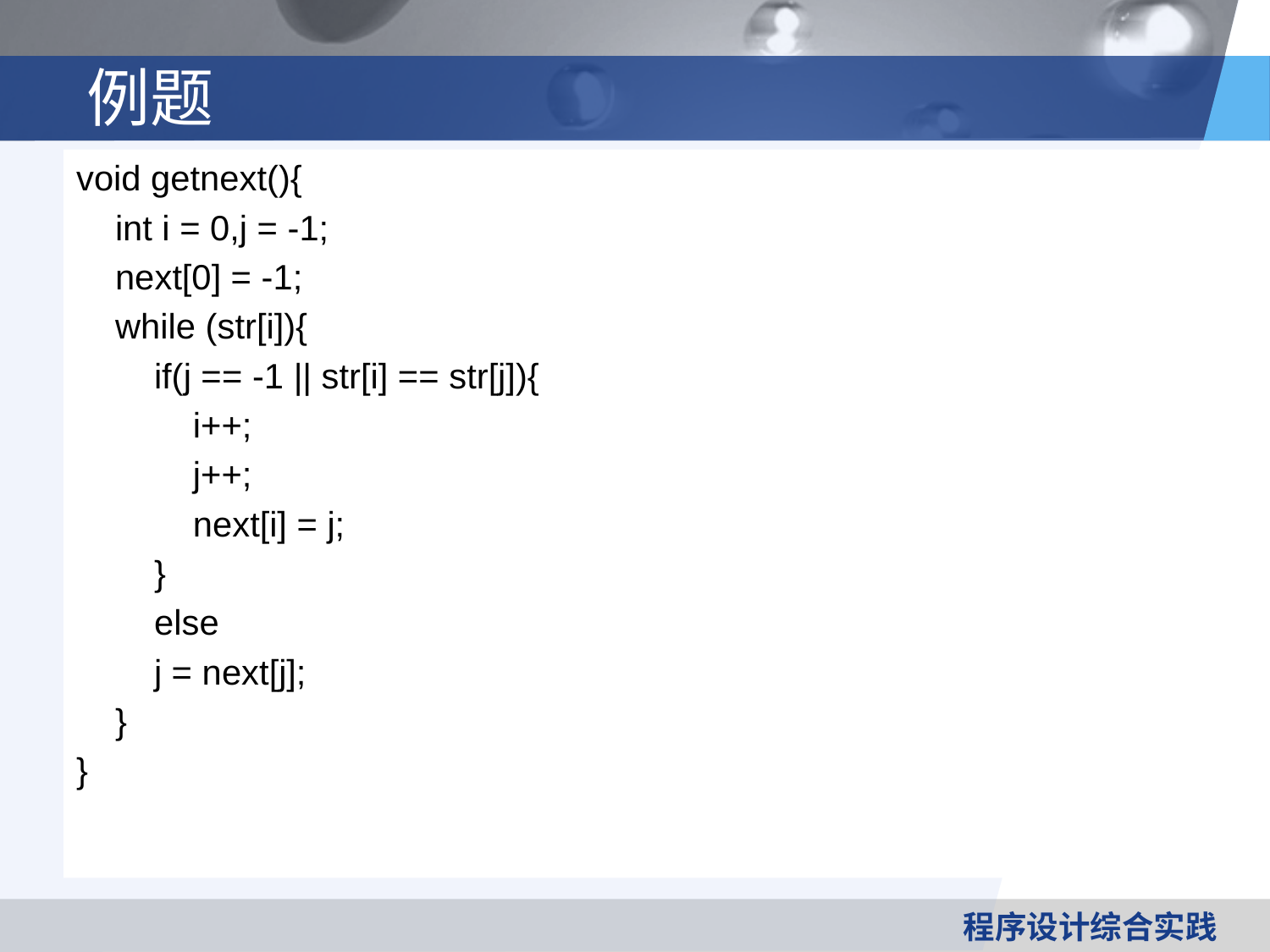

# 例题
void getnext(){
    int i = 0,j = -1;
    next[0] = -1;
    while (str[i]){
        if(j == -1 || str[i] == str[j]){
            i++;
            j++;
            next[i] = j;
        }
        else
        j = next[j];
    }
}